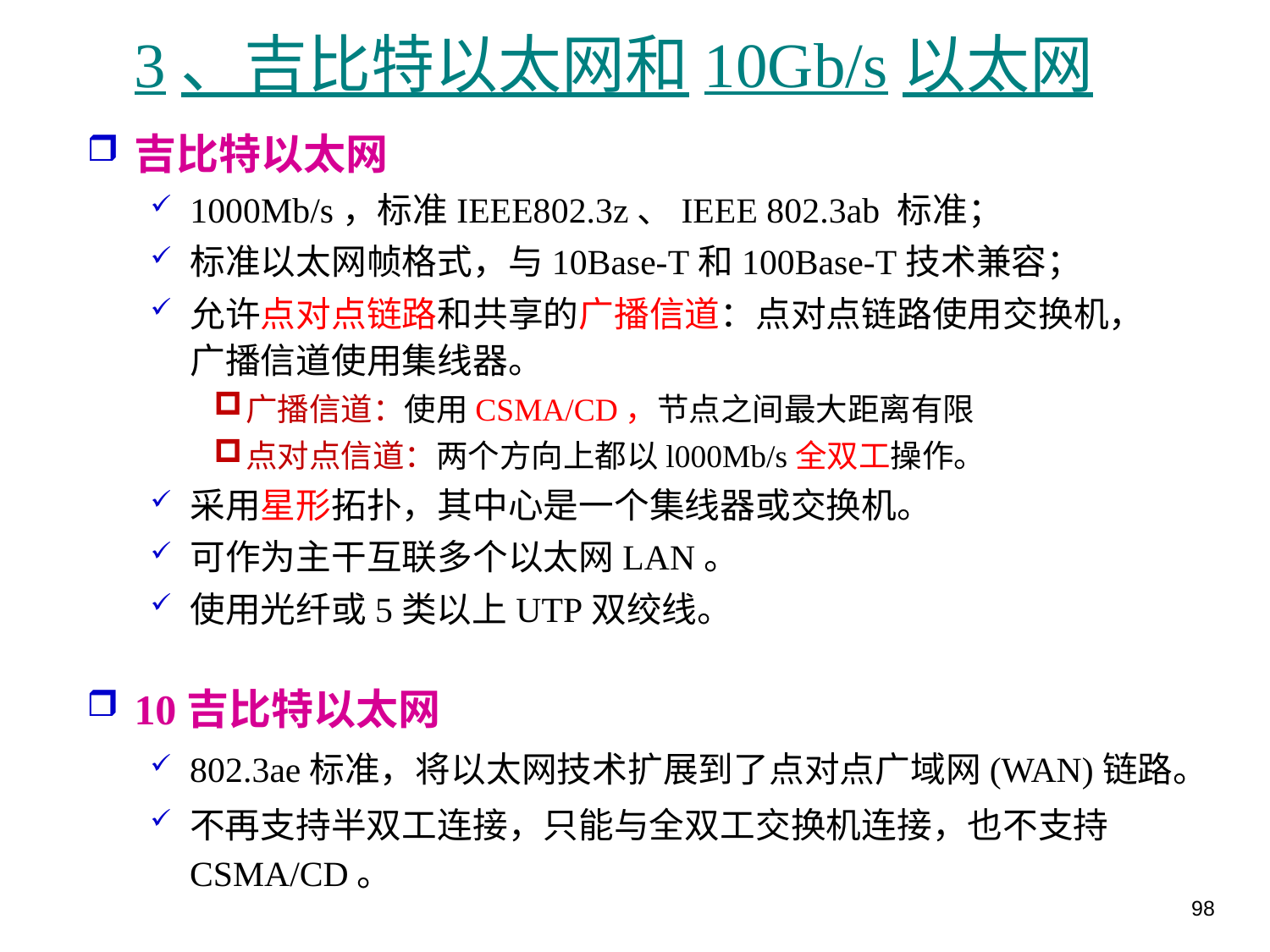

# 3、吉比特以太网和10Gb/s以太网
吉比特以太网
1000Mb/s，标准IEEE802.3z、IEEE 802.3ab 标准；
标准以太网帧格式，与10Base-T和100Base-T技术兼容；
允许点对点链路和共享的广播信道：点对点链路使用交换机，广播信道使用集线器。
广播信道：使用CSMA/CD，节点之间最大距离有限
点对点信道：两个方向上都以l000Mb/s全双工操作。
采用星形拓扑，其中心是一个集线器或交换机。
可作为主干互联多个以太网LAN。
使用光纤或5类以上UTP双绞线。
10吉比特以太网
802.3ae标准，将以太网技术扩展到了点对点广域网(WAN)链路。
不再支持半双工连接，只能与全双工交换机连接，也不支持CSMA/CD。
98